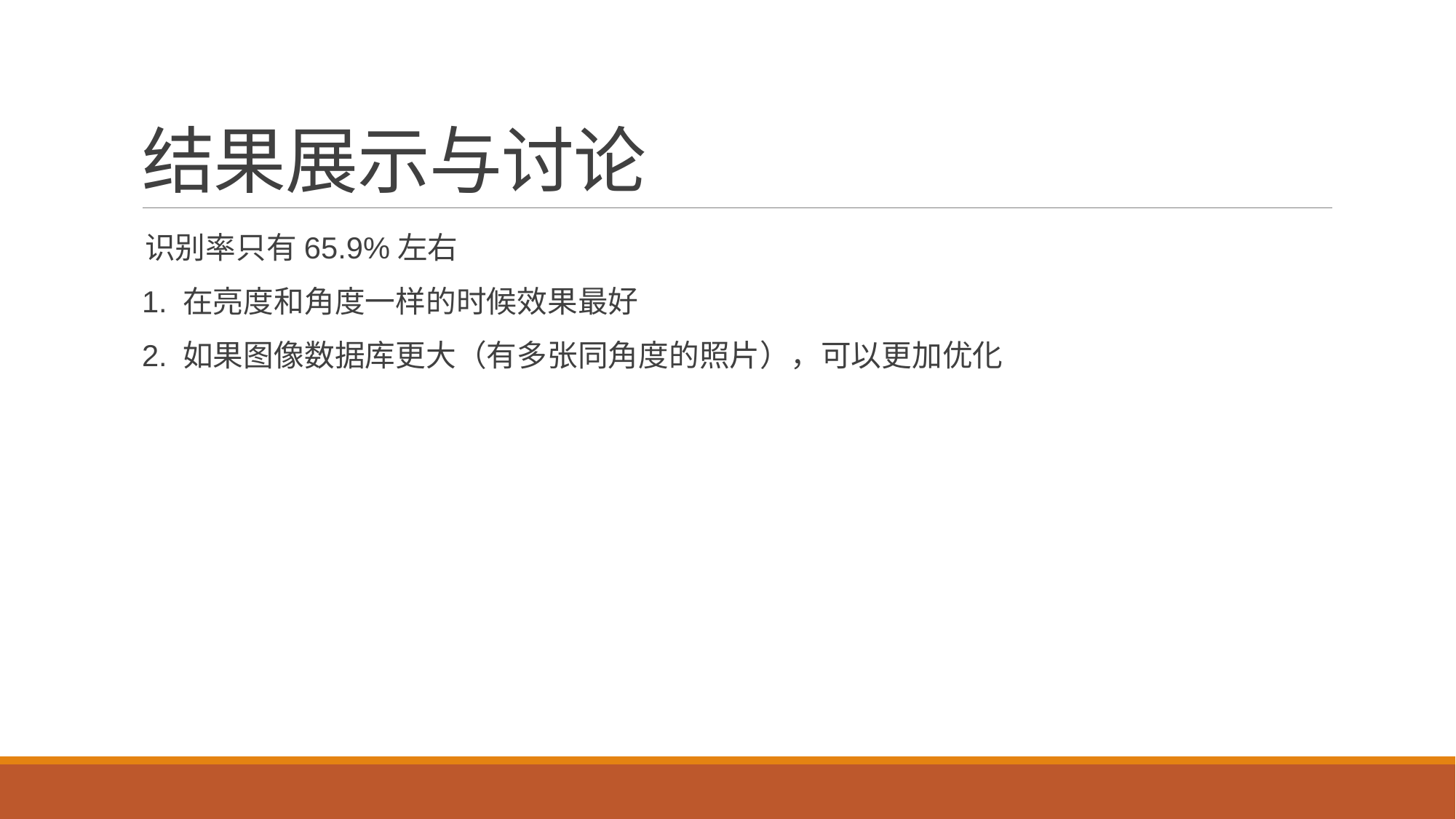

# 结果展示与讨论
 识别率只有65.9%左右
1. 在亮度和角度一样的时候效果最好
2. 如果图像数据库更大（有多张同角度的照片），可以更加优化